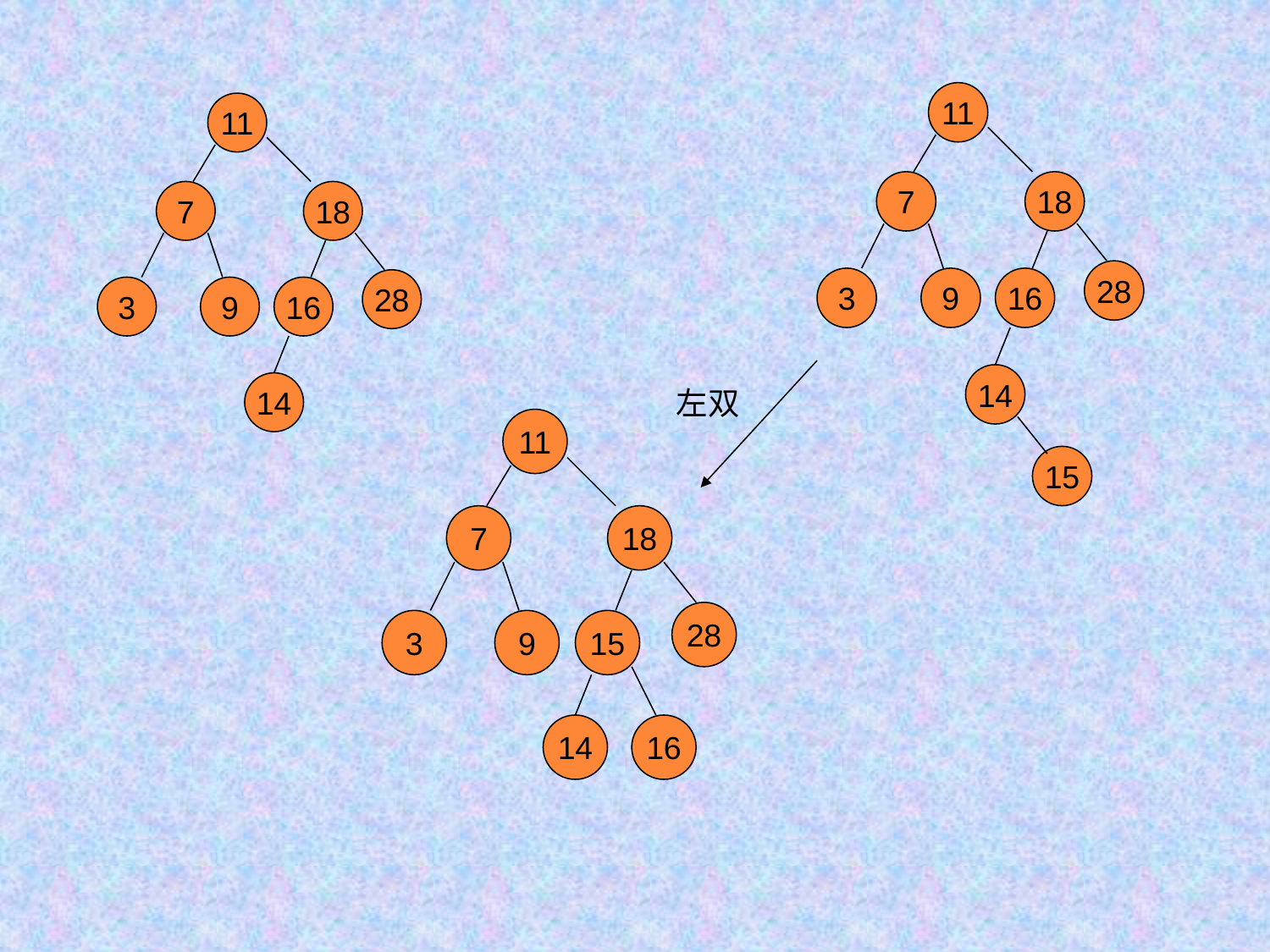

11

7
18

28
3
9
16

14

15
11

7
18

28
3
9
16

14

左双
11

7
18

28
3
9
15

14
16